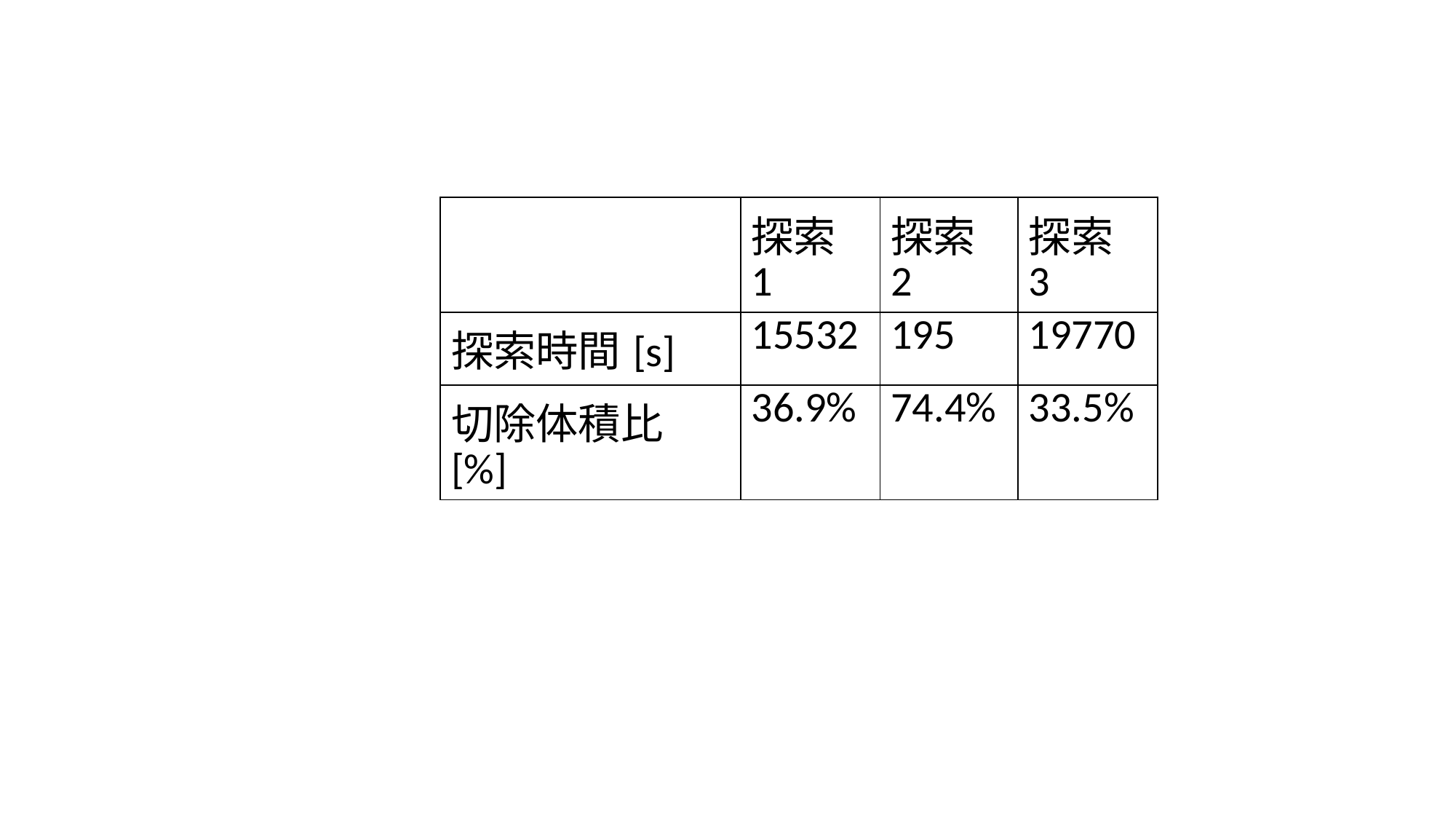

|  | 探索1 | 探索2 | 探索3 |
| --- | --- | --- | --- |
| 探索時間[s] | 15532 | 195 | 19770 |
| 切除体積比[%] | 36.9% | 74.4% | 33.5% |